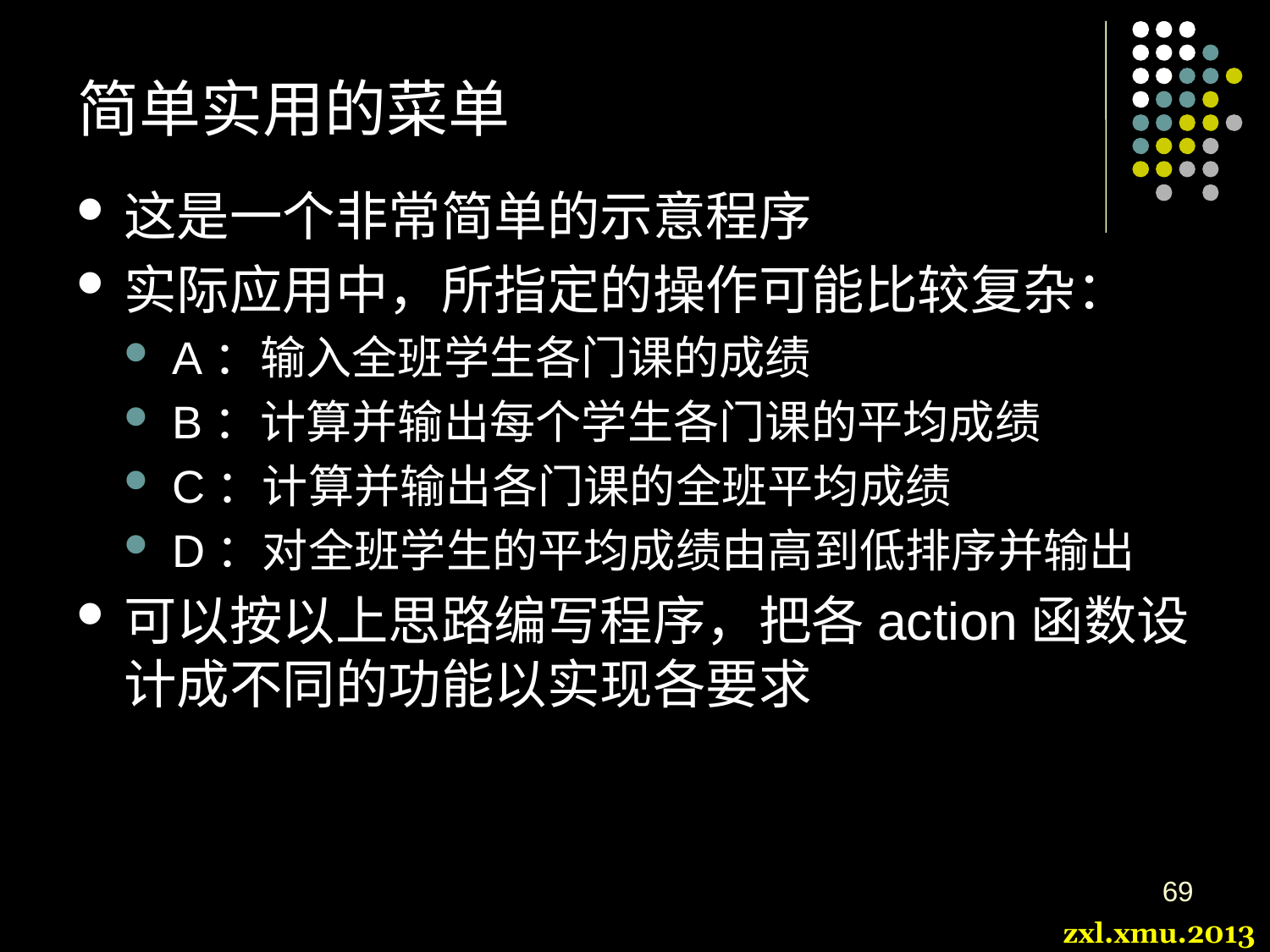

# 简单实用的菜单
这是一个非常简单的示意程序
实际应用中，所指定的操作可能比较复杂：
A：输入全班学生各门课的成绩
B：计算并输出每个学生各门课的平均成绩
C：计算并输出各门课的全班平均成绩
D：对全班学生的平均成绩由高到低排序并输出
可以按以上思路编写程序，把各action函数设计成不同的功能以实现各要求

69